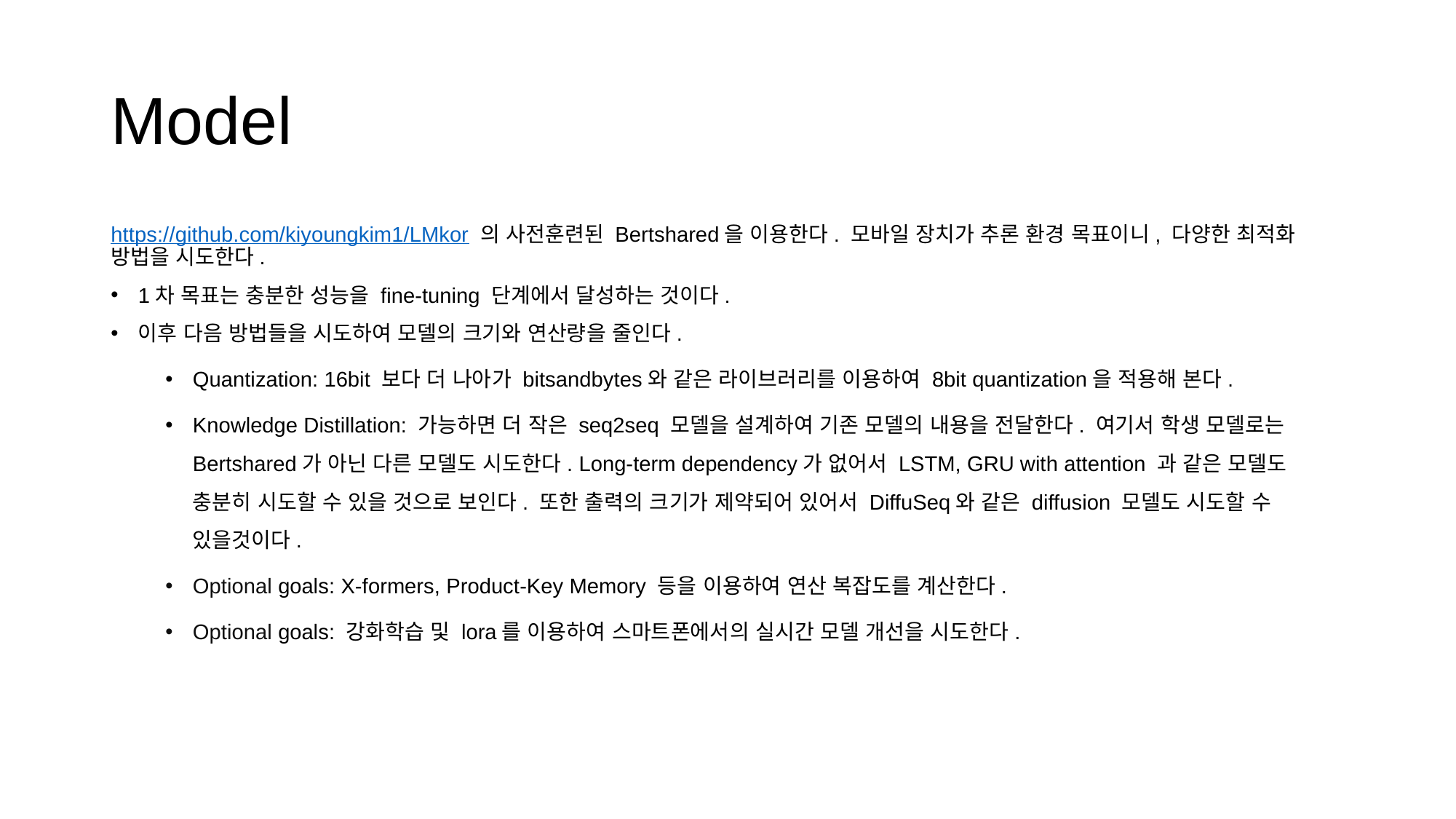

# Model
https://github.com/kiyoungkim1/LMkor 의 사전훈련된 Bertshared을 이용한다. 모바일 장치가 추론 환경 목표이니, 다양한 최적화 방법을 시도한다.
1차 목표는 충분한 성능을 fine-tuning 단계에서 달성하는 것이다.
이후 다음 방법들을 시도하여 모델의 크기와 연산량을 줄인다.
Quantization: 16bit 보다 더 나아가 bitsandbytes와 같은 라이브러리를 이용하여 8bit quantization을 적용해 본다.
Knowledge Distillation: 가능하면 더 작은 seq2seq 모델을 설계하여 기존 모델의 내용을 전달한다. 여기서 학생 모델로는 Bertshared가 아닌 다른 모델도 시도한다. Long-term dependency가 없어서 LSTM, GRU with attention 과 같은 모델도 충분히 시도할 수 있을 것으로 보인다. 또한 출력의 크기가 제약되어 있어서 DiffuSeq와 같은 diffusion 모델도 시도할 수 있을것이다.
Optional goals: X-formers, Product-Key Memory 등을 이용하여 연산 복잡도를 계산한다.
Optional goals: 강화학습 및 lora를 이용하여 스마트폰에서의 실시간 모델 개선을 시도한다.